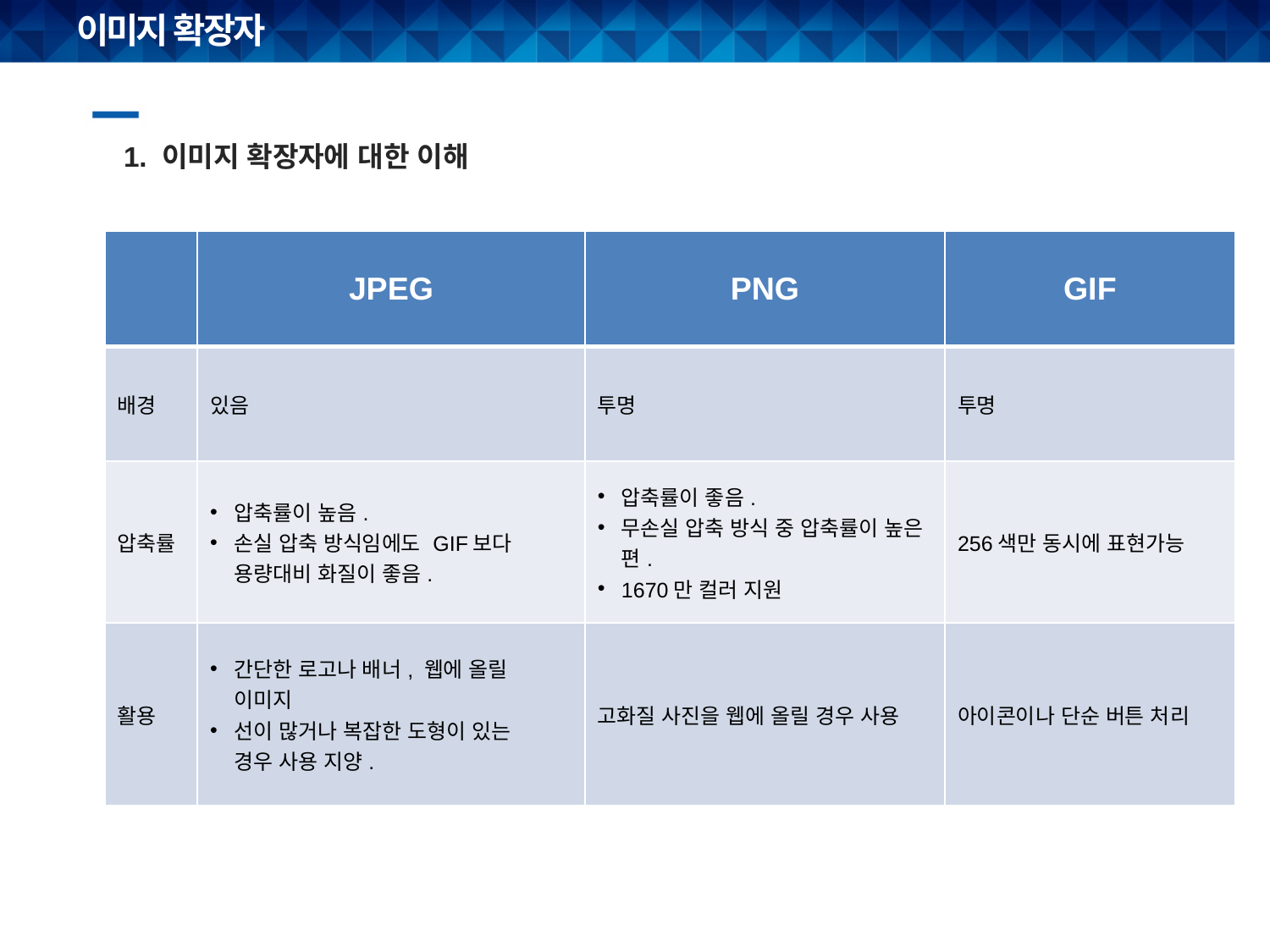

# 이미지 확장자
1. 이미지 확장자에 대한 이해
|  | JPEG | PNG | GIF |
| --- | --- | --- | --- |
| 배경 | 있음 | 투명 | 투명 |
| 압축률 | 압축률이 높음. 손실 압축 방식임에도 GIF보다 용량대비 화질이 좋음. | 압축률이 좋음. 무손실 압축 방식 중 압축률이 높은 편. 1670만 컬러 지원 | 256색만 동시에 표현가능 |
| 활용 | 간단한 로고나 배너, 웹에 올릴 이미지 선이 많거나 복잡한 도형이 있는 경우 사용 지양. | 고화질 사진을 웹에 올릴 경우 사용 | 아이콘이나 단순 버튼 처리 |